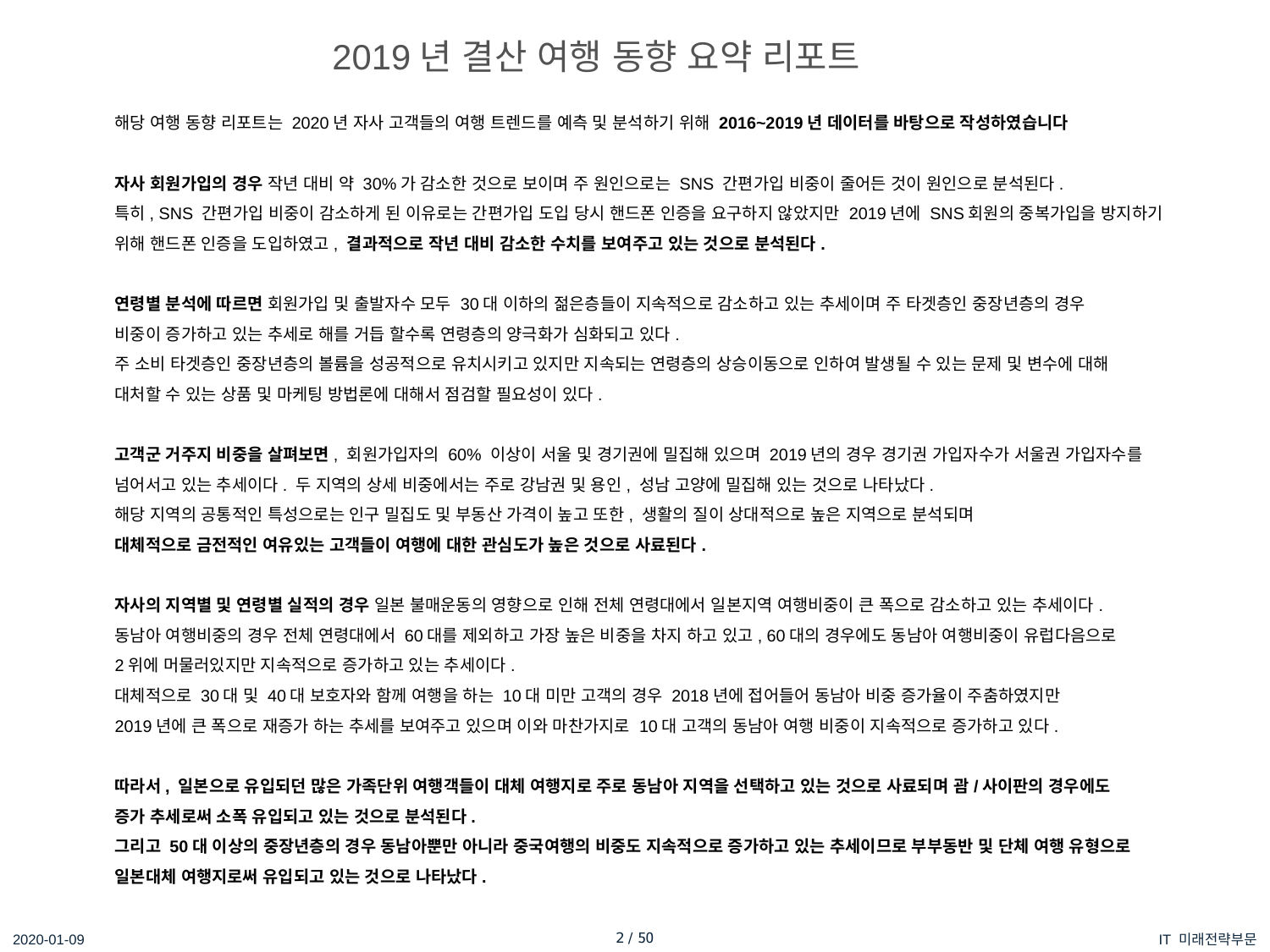

2019년 결산 여행 동향 요약 리포트
해당 여행 동향 리포트는 2020년 자사 고객들의 여행 트렌드를 예측 및 분석하기 위해 2016~2019년 데이터를 바탕으로 작성하였습니다

자사 회원가입의 경우 작년 대비 약 30%가 감소한 것으로 보이며 주 원인으로는 SNS 간편가입 비중이 줄어든 것이 원인으로 분석된다.
특히, SNS 간편가입 비중이 감소하게 된 이유로는 간편가입 도입 당시 핸드폰 인증을 요구하지 않았지만 2019년에 SNS회원의 중복가입을 방지하기 위해 핸드폰 인증을 도입하였고, 결과적으로 작년 대비 감소한 수치를 보여주고 있는 것으로 분석된다.

연령별 분석에 따르면 회원가입 및 출발자수 모두 30대 이하의 젊은층들이 지속적으로 감소하고 있는 추세이며 주 타겟층인 중장년층의 경우
비중이 증가하고 있는 추세로 해를 거듭 할수록 연령층의 양극화가 심화되고 있다.
주 소비 타겟층인 중장년층의 볼륨을 성공적으로 유치시키고 있지만 지속되는 연령층의 상승이동으로 인하여 발생될 수 있는 문제 및 변수에 대해
대처할 수 있는 상품 및 마케팅 방법론에 대해서 점검할 필요성이 있다.

고객군 거주지 비중을 살펴보면, 회원가입자의 60% 이상이 서울 및 경기권에 밀집해 있으며 2019년의 경우 경기권 가입자수가 서울권 가입자수를
넘어서고 있는 추세이다. 두 지역의 상세 비중에서는 주로 강남권 및 용인, 성남 고양에 밀집해 있는 것으로 나타났다.
해당 지역의 공통적인 특성으로는 인구 밀집도 및 부동산 가격이 높고 또한, 생활의 질이 상대적으로 높은 지역으로 분석되며
대체적으로 금전적인 여유있는 고객들이 여행에 대한 관심도가 높은 것으로 사료된다.

자사의 지역별 및 연령별 실적의 경우 일본 불매운동의 영향으로 인해 전체 연령대에서 일본지역 여행비중이 큰 폭으로 감소하고 있는 추세이다.
동남아 여행비중의 경우 전체 연령대에서 60대를 제외하고 가장 높은 비중을 차지 하고 있고, 60대의 경우에도 동남아 여행비중이 유럽다음으로
2위에 머물러있지만 지속적으로 증가하고 있는 추세이다.
대체적으로 30대 및 40대 보호자와 함께 여행을 하는 10대 미만 고객의 경우 2018년에 접어들어 동남아 비중 증가율이 주춤하였지만
2019년에 큰 폭으로 재증가 하는 추세를 보여주고 있으며 이와 마찬가지로 10대 고객의 동남아 여행 비중이 지속적으로 증가하고 있다.

따라서, 일본으로 유입되던 많은 가족단위 여행객들이 대체 여행지로 주로 동남아 지역을 선택하고 있는 것으로 사료되며 괌/사이판의 경우에도
증가 추세로써 소폭 유입되고 있는 것으로 분석된다.
그리고 50대 이상의 중장년층의 경우 동남아뿐만 아니라 중국여행의 비중도 지속적으로 증가하고 있는 추세이므로 부부동반 및 단체 여행 유형으로
일본대체 여행지로써 유입되고 있는 것으로 나타났다.
2 / 50
IT 미래전략부문
2020-01-09